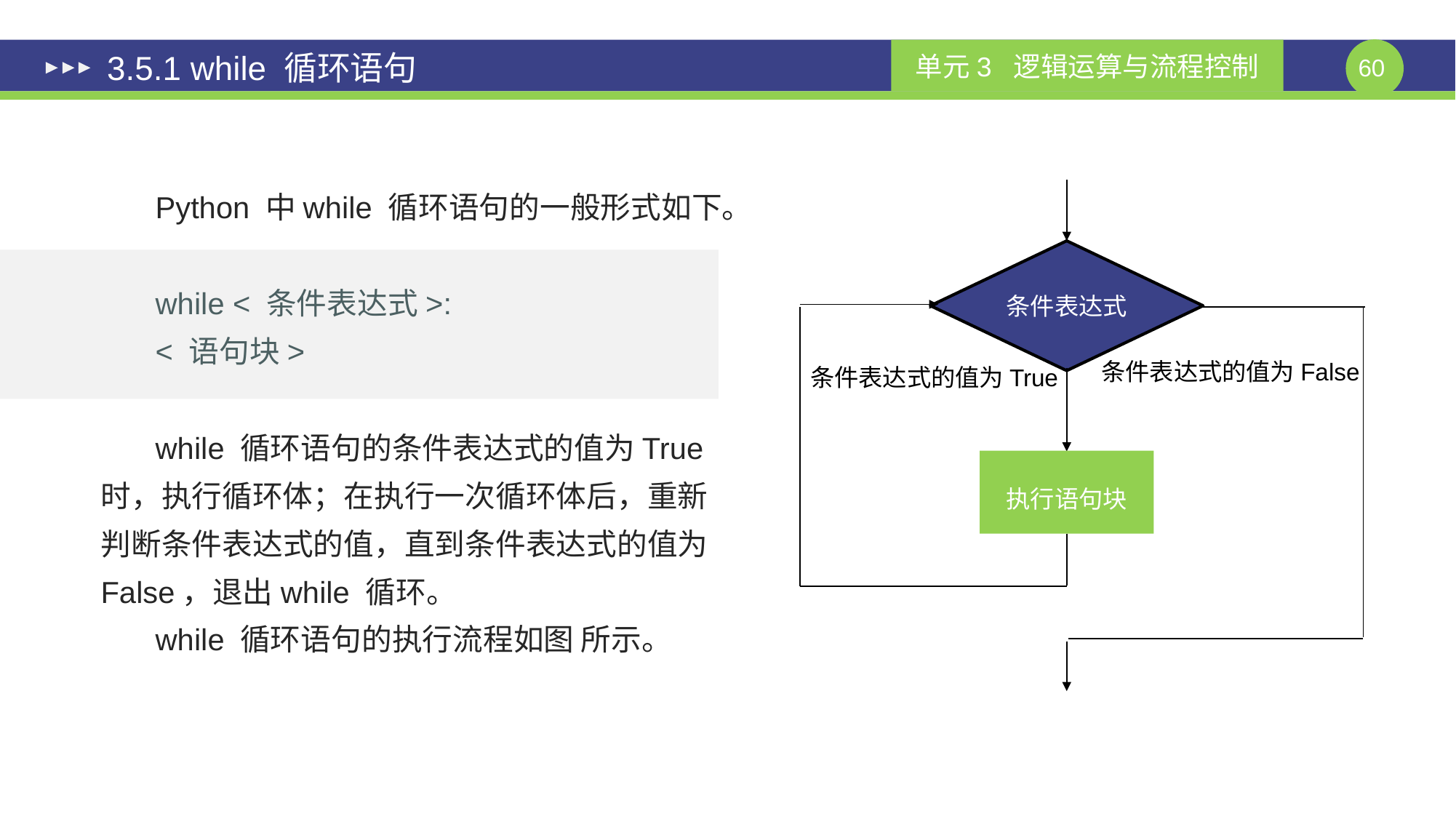

# 3.5.1 while 循环语句
Python 中while 循环语句的一般形式如下。

while < 条件表达式>:
< 语句块>

while 循环语句的条件表达式的值为True 时，执行循环体；在执行一次循环体后，重新判断条件表达式的值，直到条件表达式的值为False，退出while 循环。
while 循环语句的执行流程如图 所示。
条件表达式

执行语句块
条件表达式的值为False
条件表达式的值为True